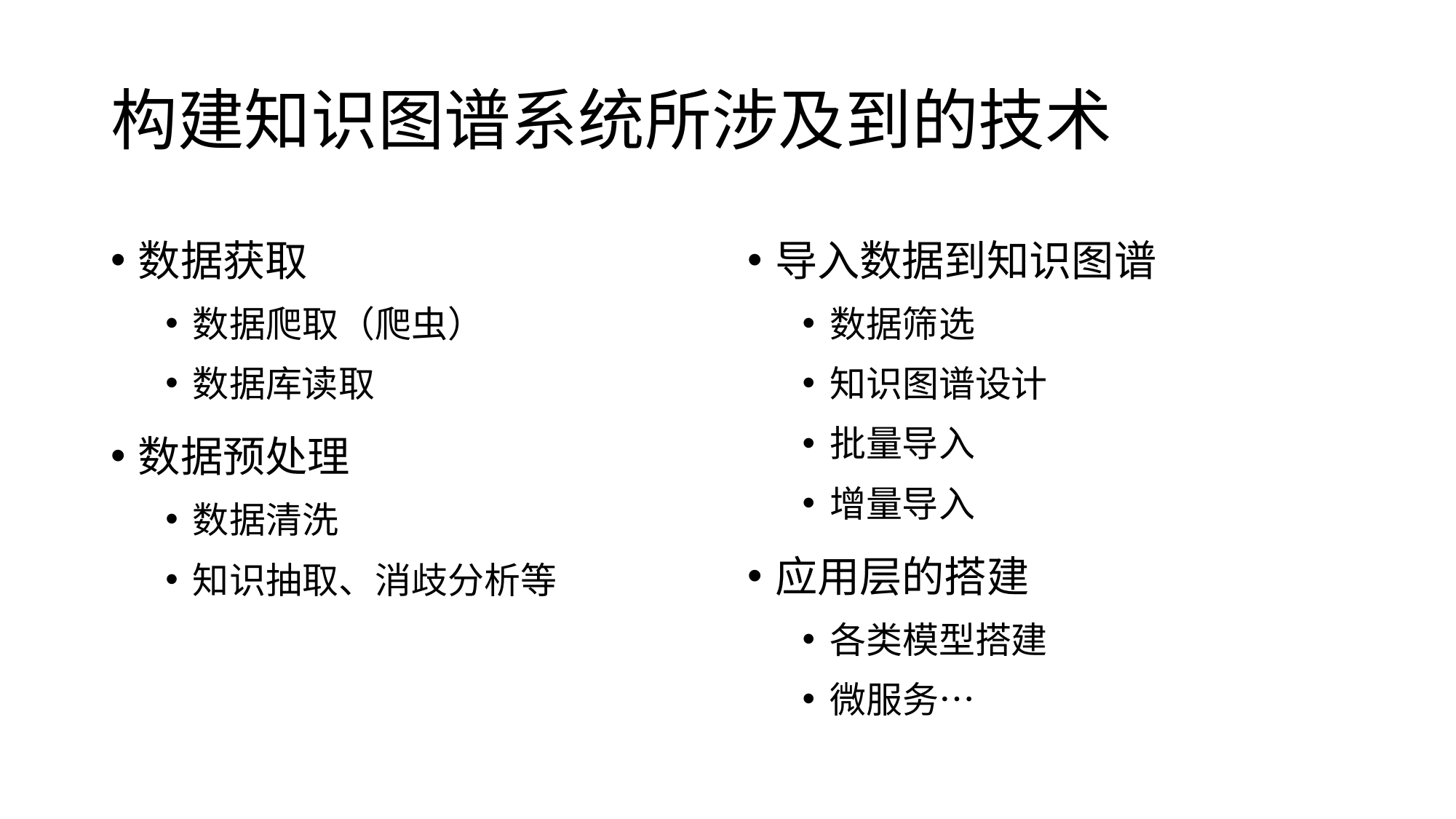

# 构建知识图谱系统所涉及到的技术
数据获取
数据爬取（爬虫）
数据库读取
数据预处理
数据清洗
知识抽取、消歧分析等
导入数据到知识图谱
数据筛选
知识图谱设计
批量导入
增量导入
应用层的搭建
各类模型搭建
微服务…